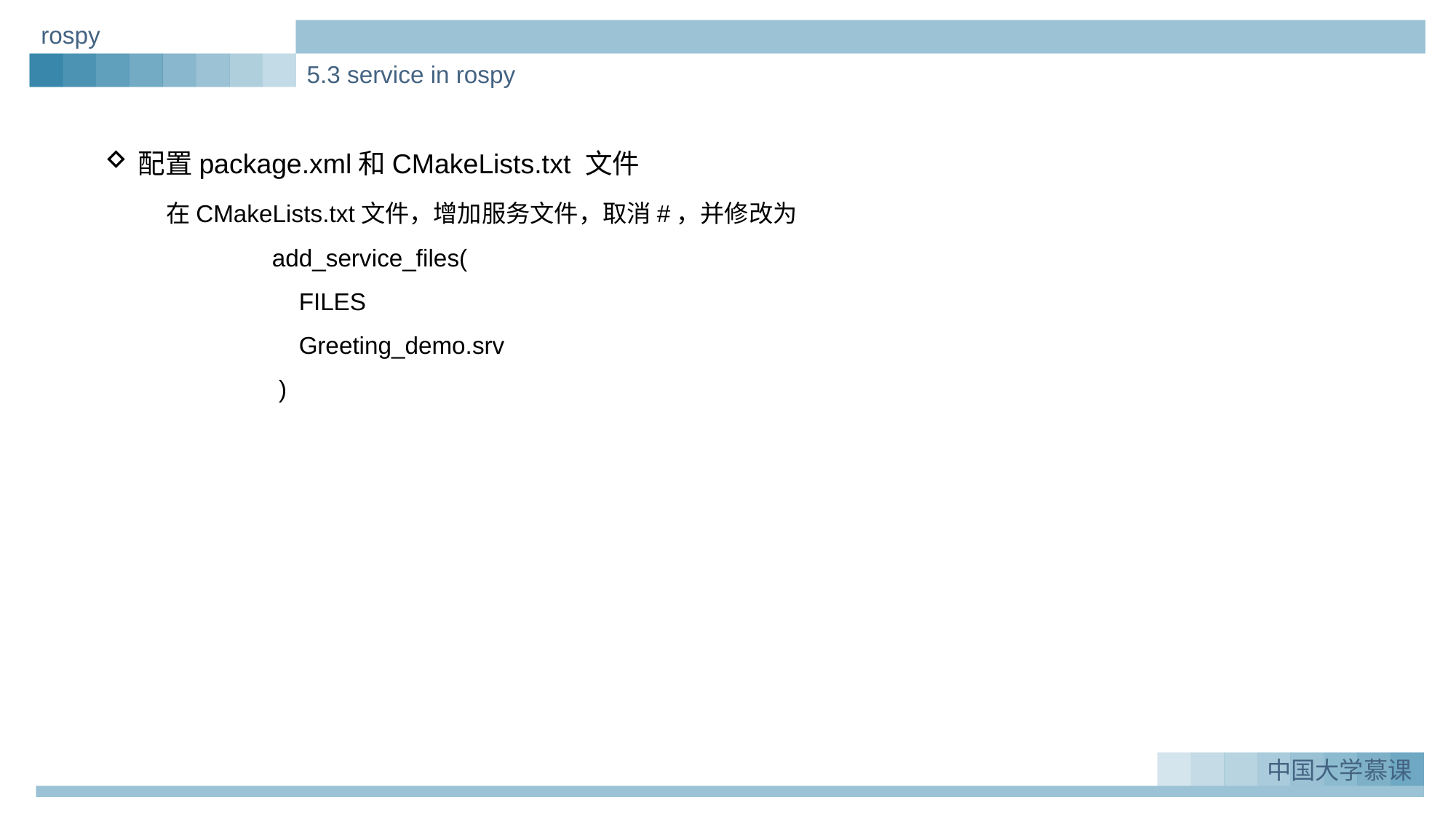

rospy
5.3 service in rospy
配置package.xml和CMakeLists.txt 文件
         在CMakeLists.txt文件，增加服务文件，取消#，并修改为
                         add_service_files(
                             FILES
                             Greeting_demo.srv
                          )
实例一：Greeting_demo
1.
中国大学慕课